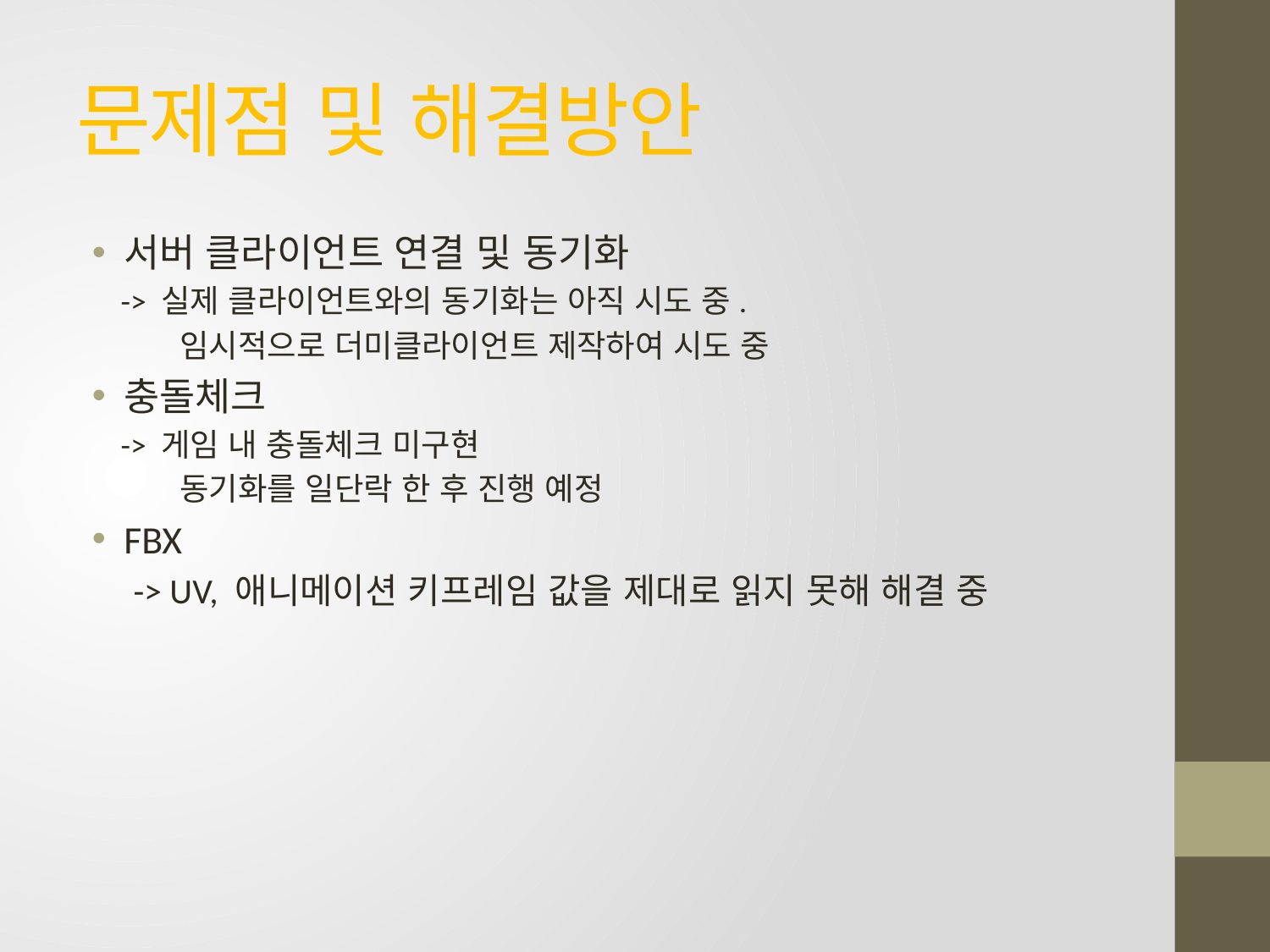

# 문제점 및 해결방안
서버 클라이언트 연결 및 동기화
    -> 실제 클라이언트와의 동기화는 아직 시도 중.
         임시적으로 더미클라이언트 제작하여 시도 중
충돌체크
    -> 게임 내 충돌체크 미구현
         동기화를 일단락 한 후 진행 예정
FBX
-> UV, 애니메이션 키프레임 값을 제대로 읽지 못해 해결 중